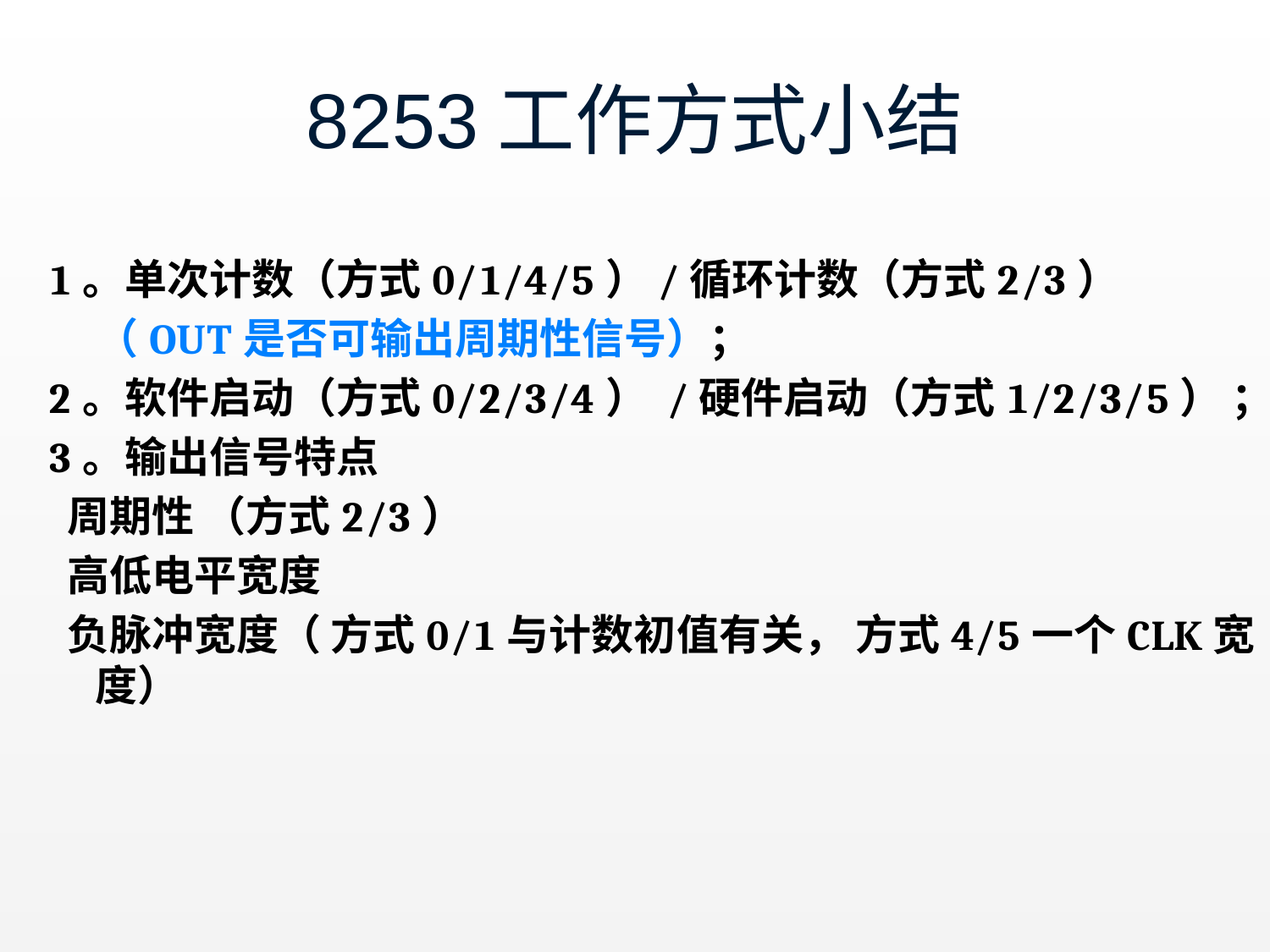

# 8253工作方式小结
1。单次计数（方式0/1/4/5）/循环计数（方式2/3）
    （OUT是否可输出周期性信号）；
2。软件启动（方式0/2/3/4） /硬件启动（方式1/2/3/5） ；
3。输出信号特点
 周期性 （方式2/3）
 高低电平宽度
 负脉冲宽度（ 方式0/1与计数初值有关， 方式4/5一个CLK宽度）